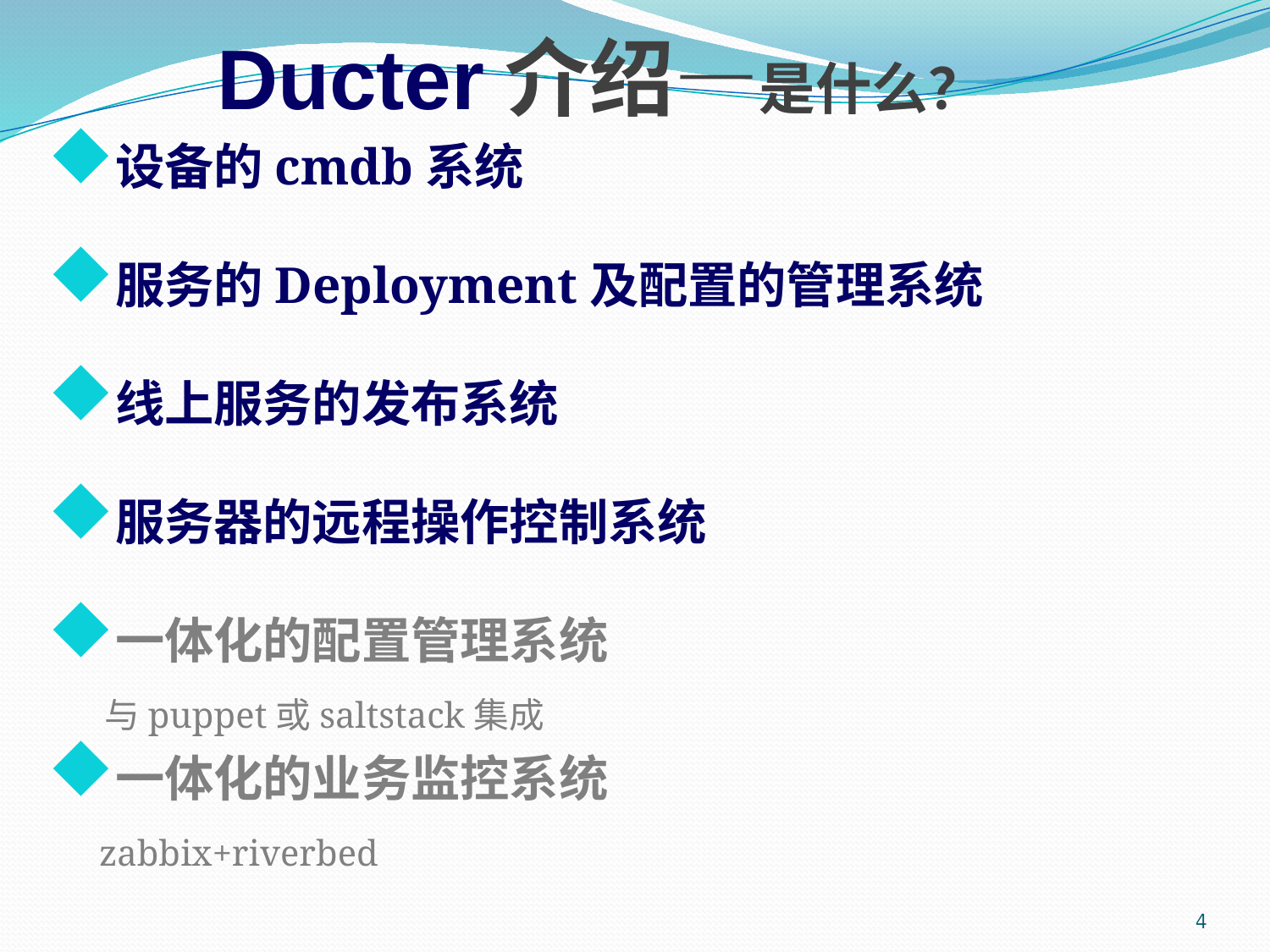

Ducter介绍—是什么？

设备的cmdb系统

服务的Deployment及配置的管理系统

线上服务的发布系统

服务器的远程操作控制系统

一体化的配置管理系统
    与puppet或saltstack集成
一体化的业务监控系统
    zabbix+riverbed

4